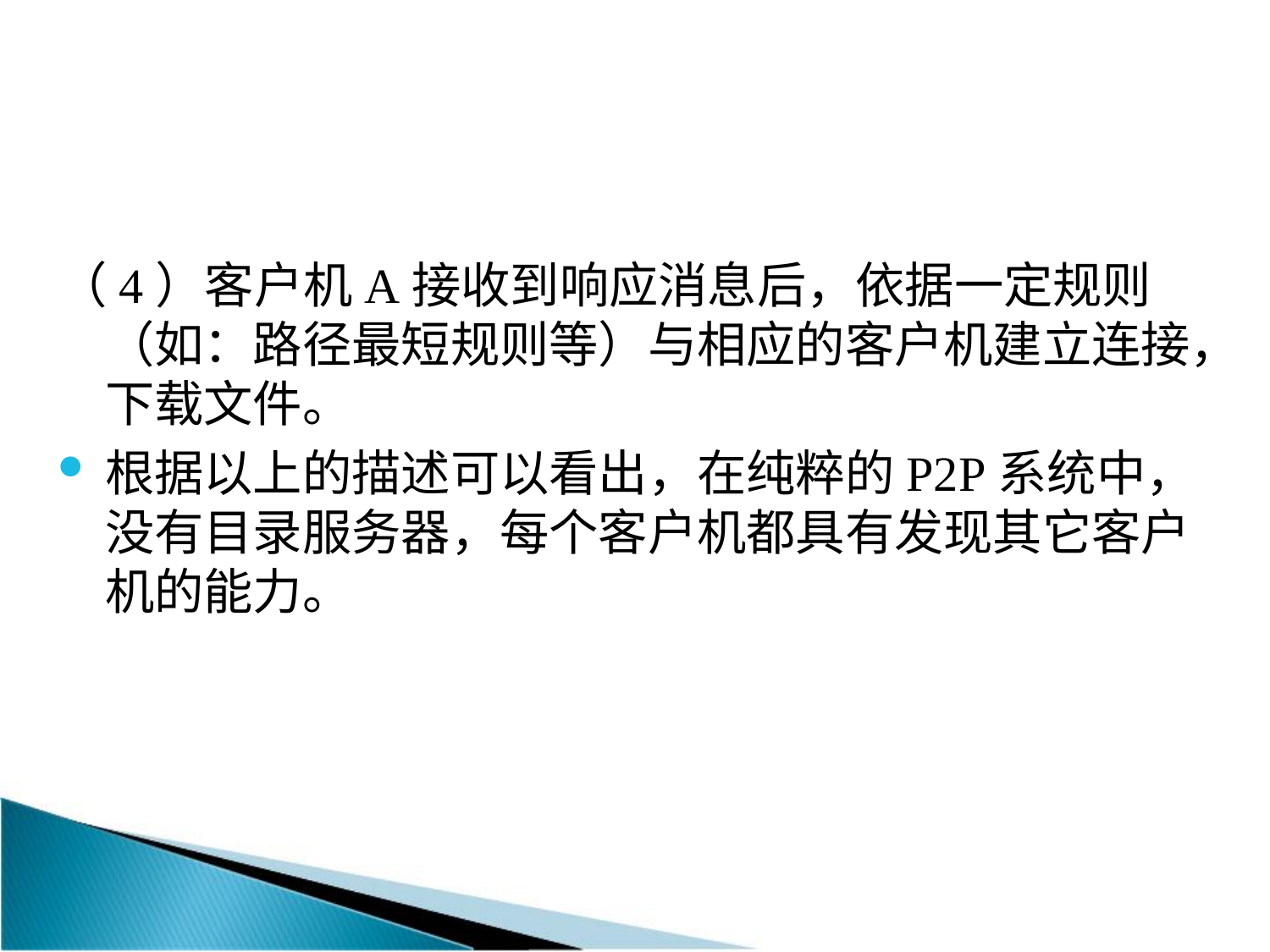

#
（4）客户机A接收到响应消息后，依据一定规则（如：路径最短规则等）与相应的客户机建立连接，下载文件。
根据以上的描述可以看出，在纯粹的P2P系统中，没有目录服务器，每个客户机都具有发现其它客户机的能力。